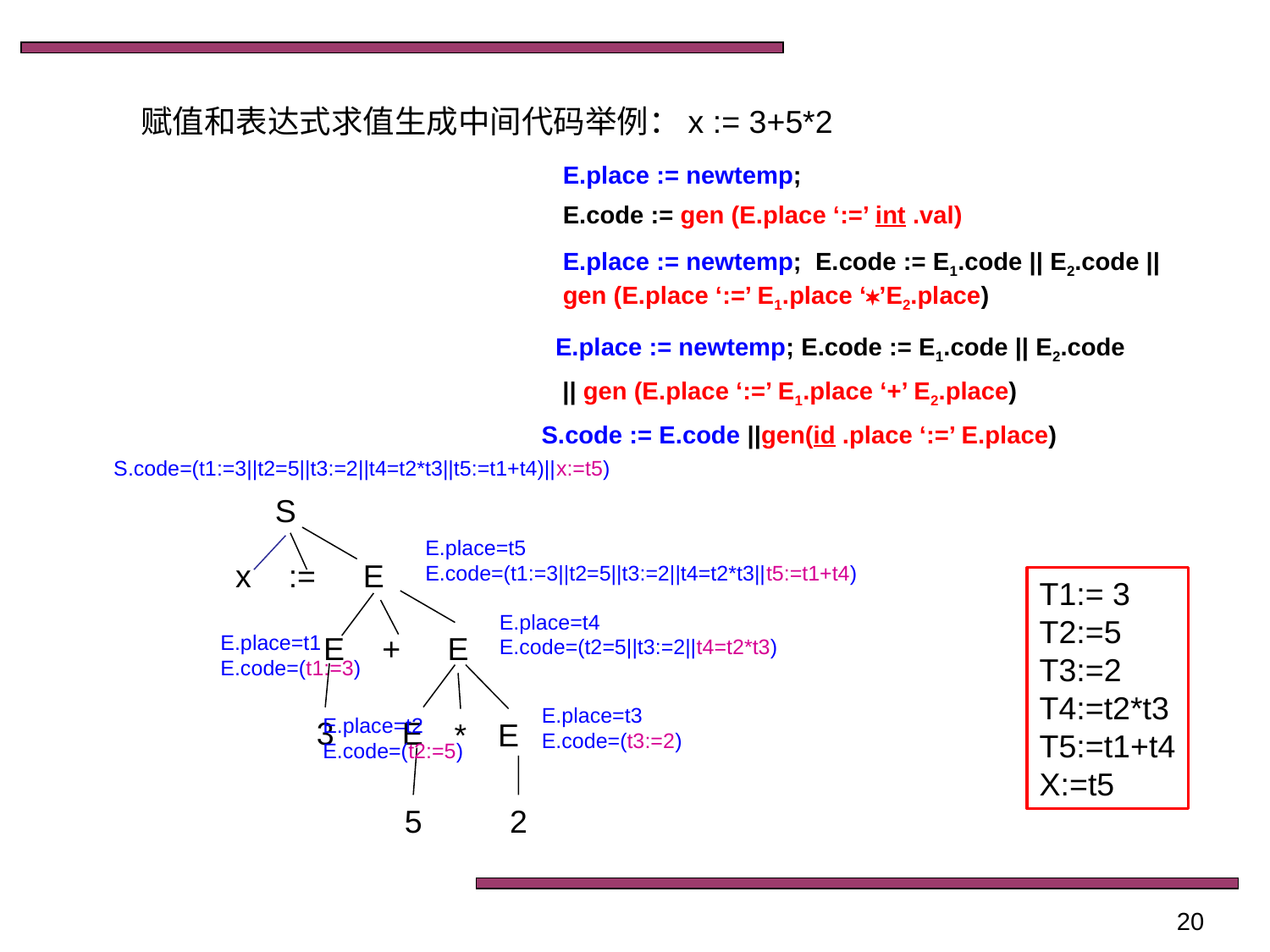

赋值和表达式求值生成中间代码举例：x := 3+5*2
E.place := newtemp;
E.code := gen (E.place ‘:=’ int .val)
E.place := newtemp;  E.code := E1.code || E2.code || gen (E.place ‘:=’ E1.place ‘∗’E2.place)
E.place := newtemp; E.code := E1.code || E2.code
 || gen (E.place ‘:=’ E1.place ‘+’ E2.place)
S.code := E.code ||gen(id .place ‘:=’ E.place)
S.code=(t1:=3||t2=5||t3:=2||t4=t2*t3||t5:=t1+t4)||x:=t5)
S
E.place=t5
E.code=(t1:=3||t2=5||t3:=2||t4=t2*t3||t5:=t1+t4)
x
E
:=
T1:= 3
T2:=5
T3:=2
T4:=t2*t3
T5:=t1+t4
X:=t5
E.place=t4
E.code=(t2=5||t3:=2||t4=t2*t3)
E
+
E
E.place=t1
E.code=(t1:=3)
E.place=t3
E.code=(t3:=2)
E.place=t2
E.code=(t2:=5)
3
E
*
E
5
2
20